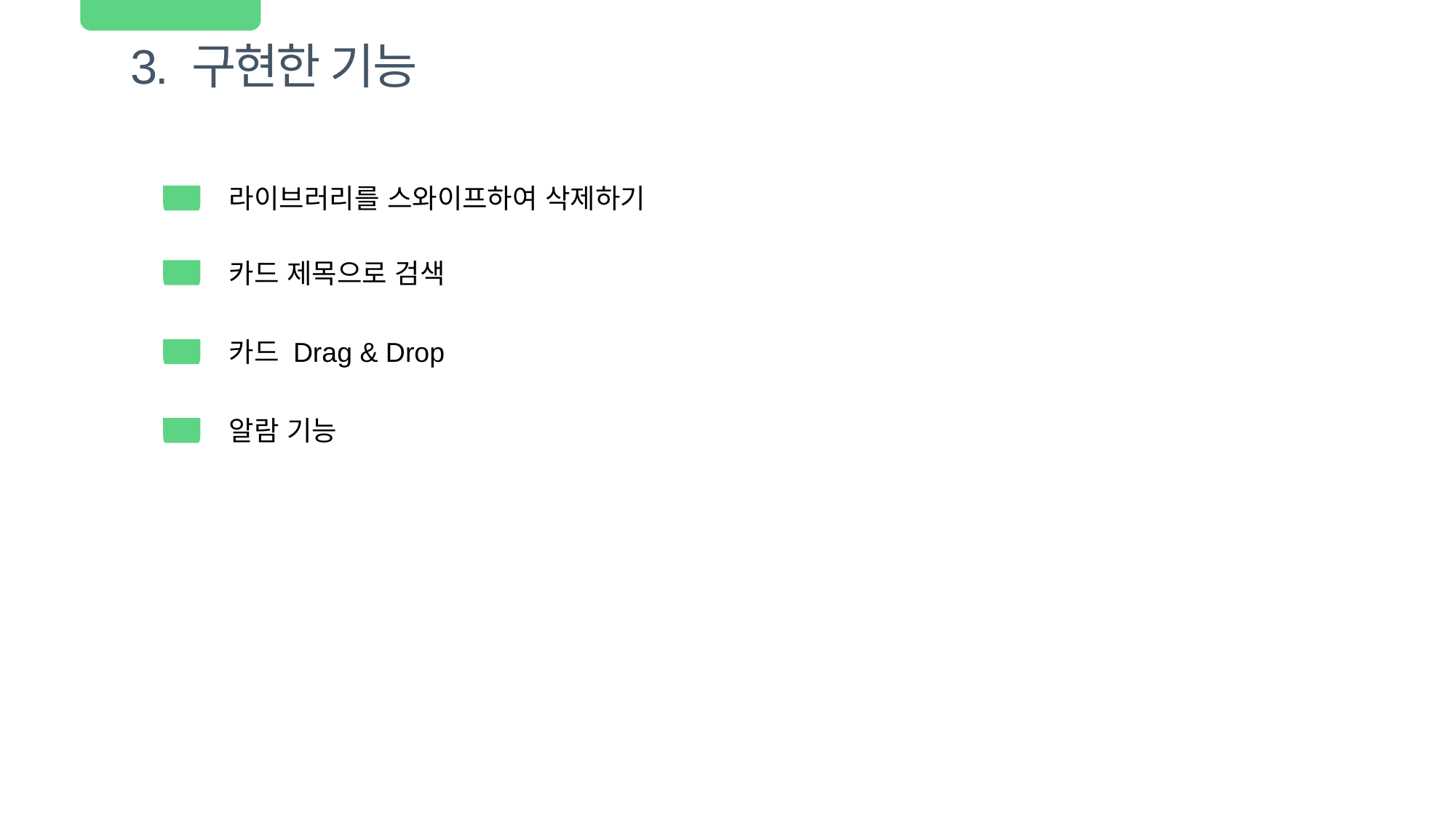

3. 구현한 기능
라이브러리를 스와이프하여 삭제하기

카드 제목으로 검색

카드 Drag & Drop

알람 기능